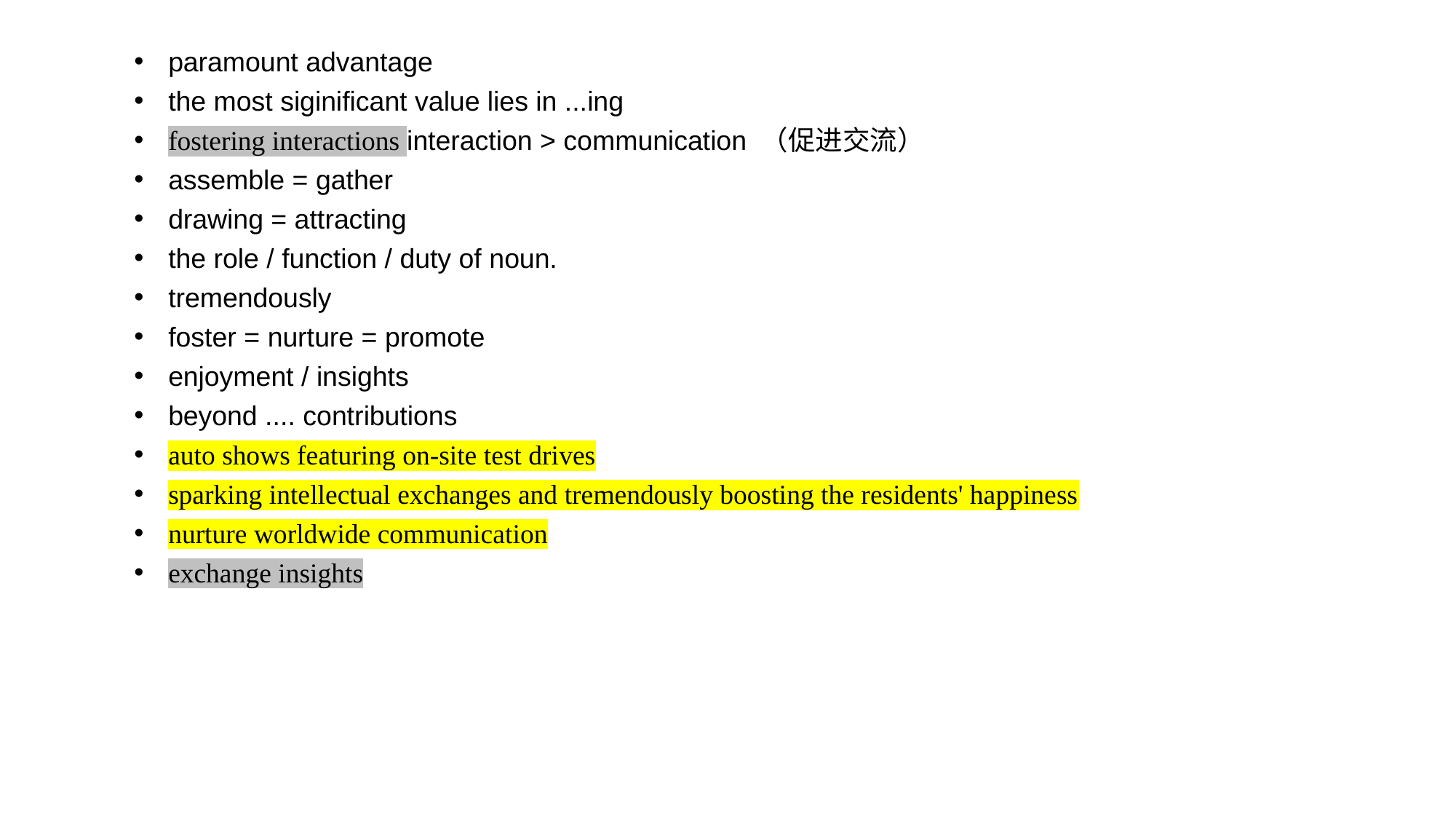

paramount advantage
the most siginificant value lies in ...ing
fostering interactions interaction > communication （促进交流）
assemble = gather
drawing = attracting
the role / function / duty of noun.
tremendously
foster = nurture = promote
enjoyment / insights
beyond .... contributions
auto shows featuring on-site test drives
sparking intellectual exchanges and tremendously boosting the residents' happiness
nurture worldwide communication
exchange insights